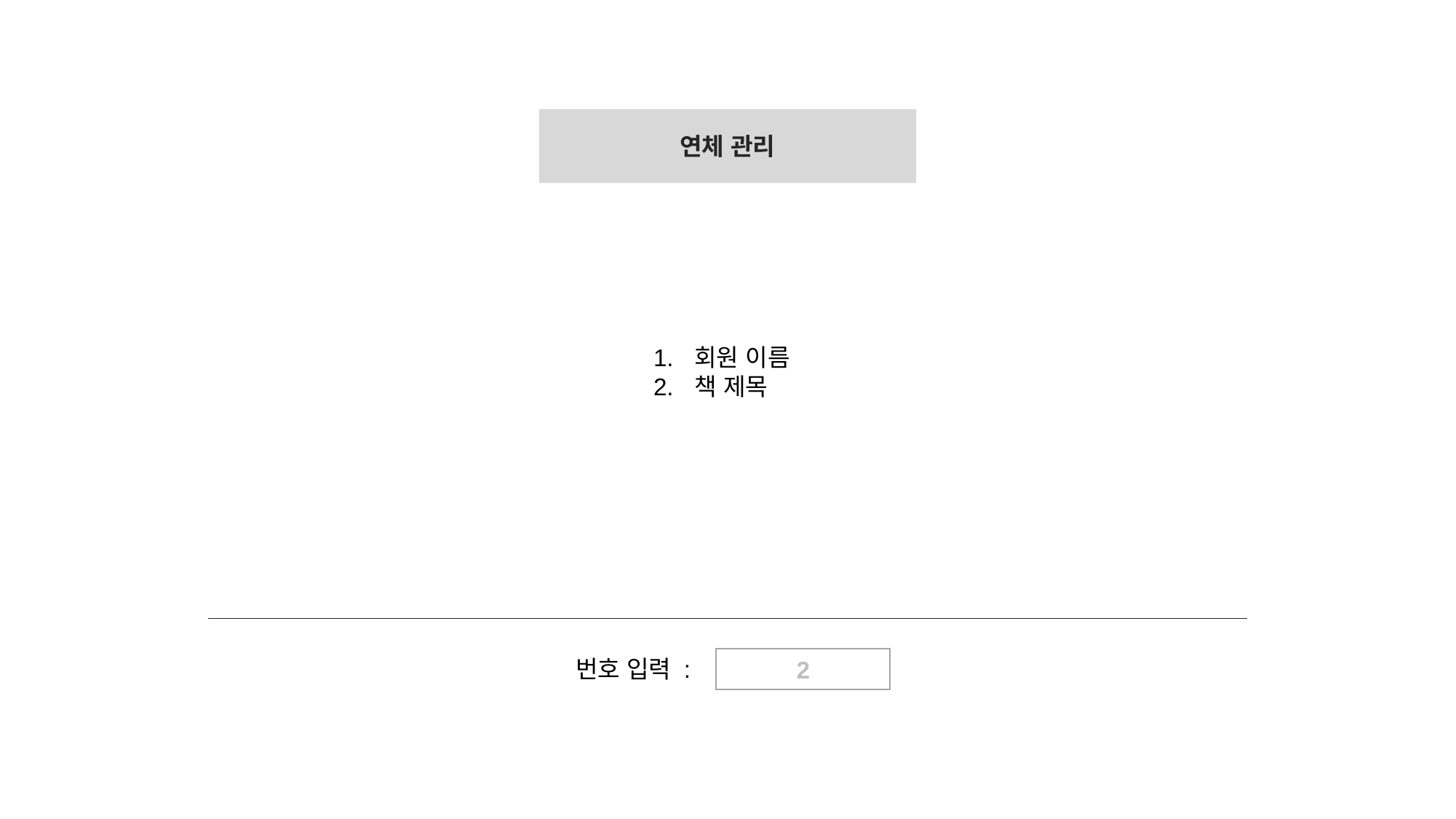

연체 관리
회원 이름
책 제목
번호 입력 :
2